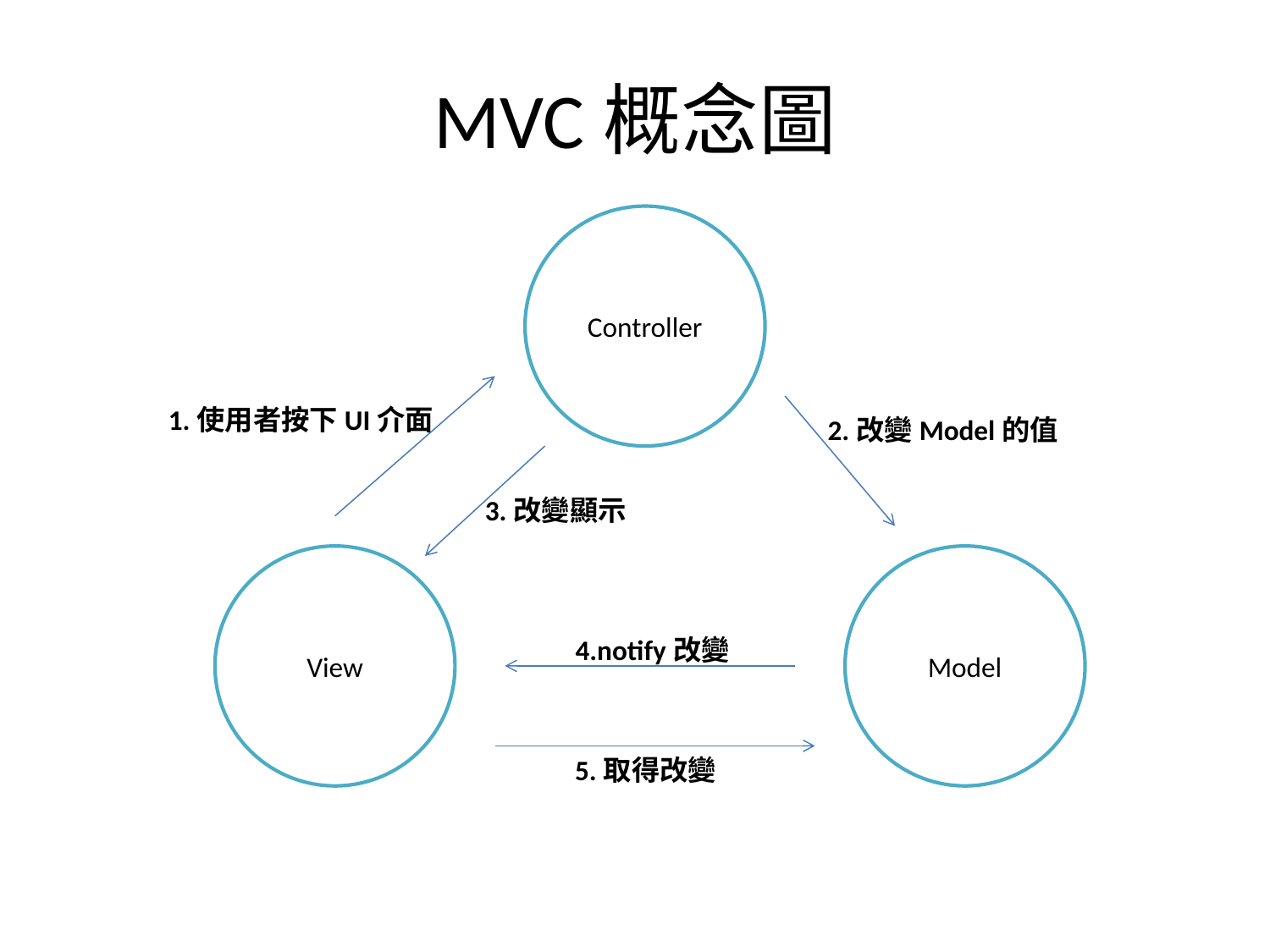

# MVC概念圖
Controller
1.使用者按下UI介面
2.改變Model的值
3.改變顯示
View
Model
4.notify改變
5.取得改變